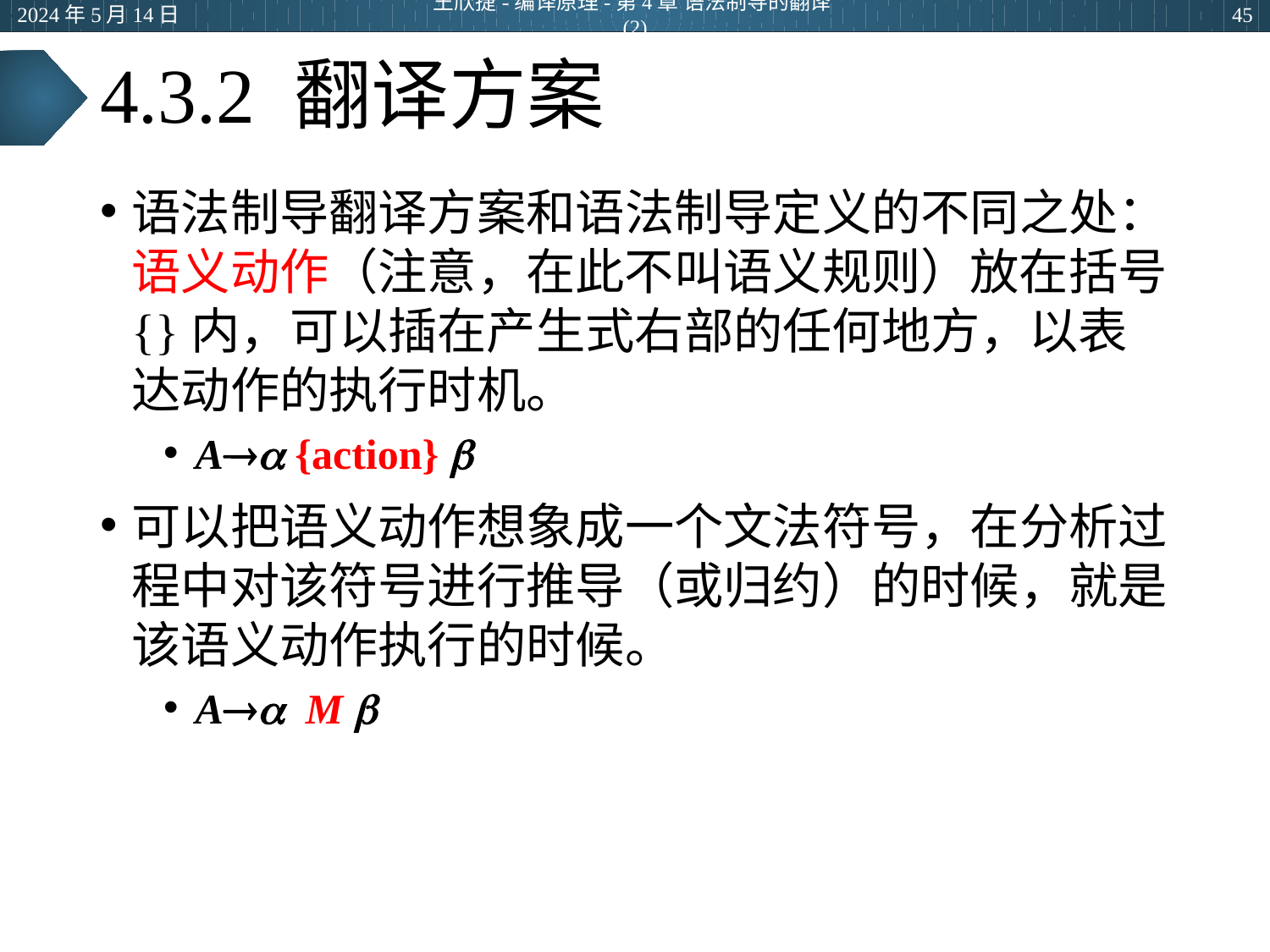

2024年5月14日
王欣捷-编译原理-第4章 语法制导的翻译(2)
45
# 4.3.2 翻译方案
语法制导翻译方案和语法制导定义的不同之处：语义动作（注意，在此不叫语义规则）放在括号{}内，可以插在产生式右部的任何地方，以表达动作的执行时机。
A→α {action} β
可以把语义动作想象成一个文法符号，在分析过程中对该符号进行推导（或归约）的时候，就是该语义动作执行的时候。
A→α  M β